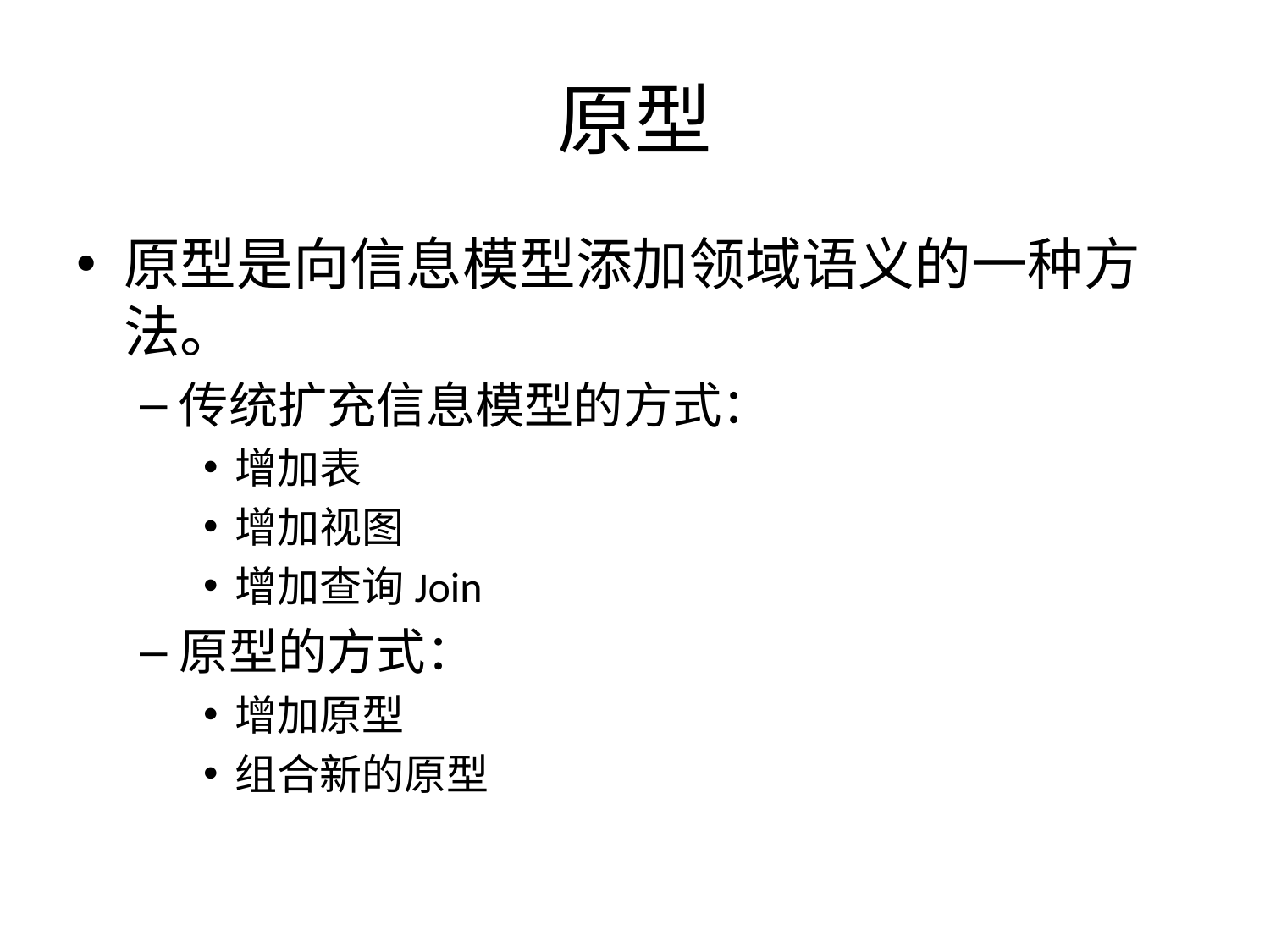

# 原型
原型是向信息模型添加领域语义的一种方法。
传统扩充信息模型的方式：
增加表
增加视图
增加查询Join
原型的方式：
增加原型
组合新的原型